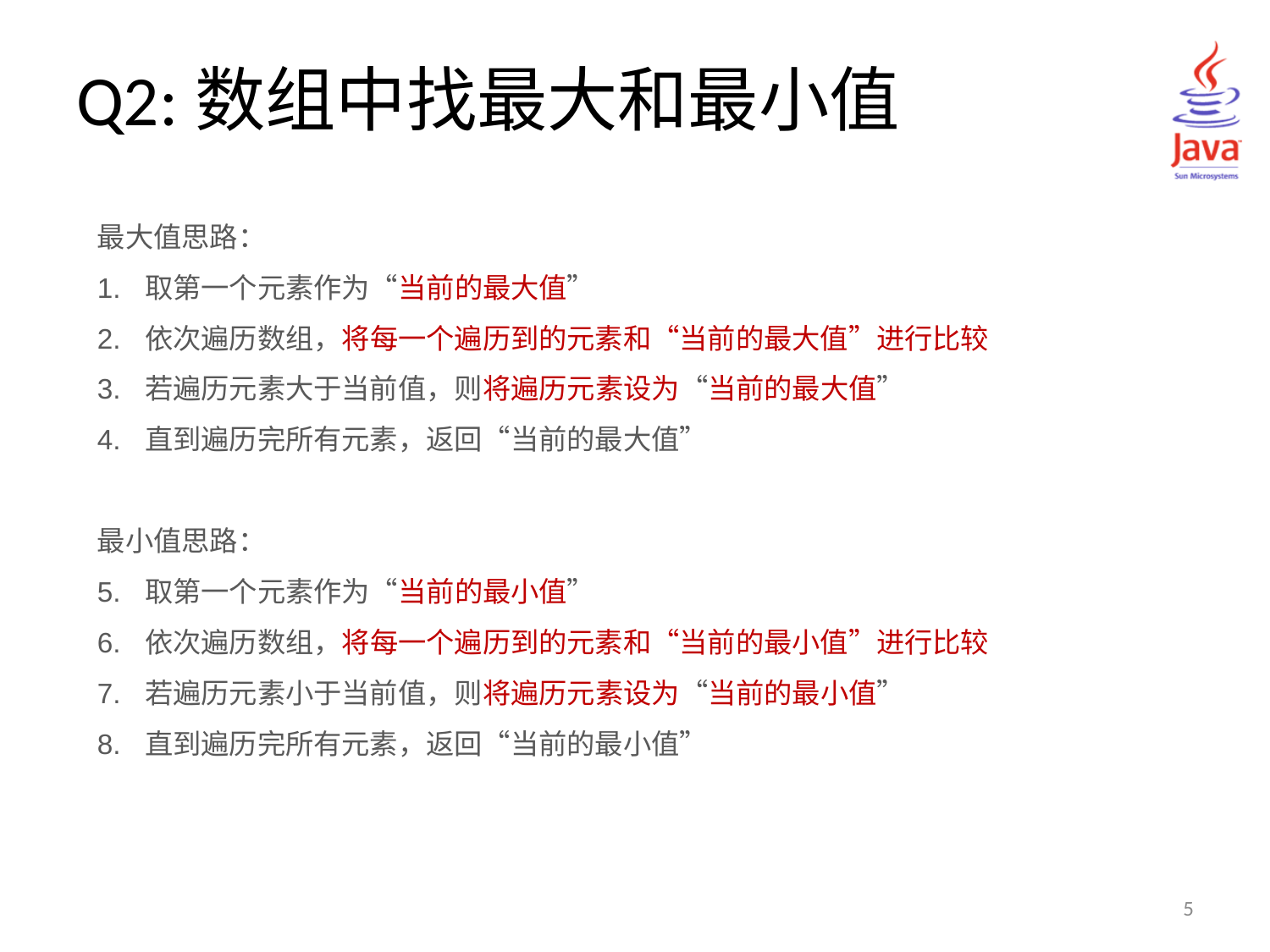

# Q2:数组中找最大和最小值
最大值思路：
取第一个元素作为“当前的最大值”
依次遍历数组，将每一个遍历到的元素和“当前的最大值”进行比较
若遍历元素大于当前值，则将遍历元素设为“当前的最大值”
直到遍历完所有元素，返回“当前的最大值”

最小值思路：
取第一个元素作为“当前的最小值”
依次遍历数组，将每一个遍历到的元素和“当前的最小值”进行比较
若遍历元素小于当前值，则将遍历元素设为“当前的最小值”
直到遍历完所有元素，返回“当前的最小值”

5